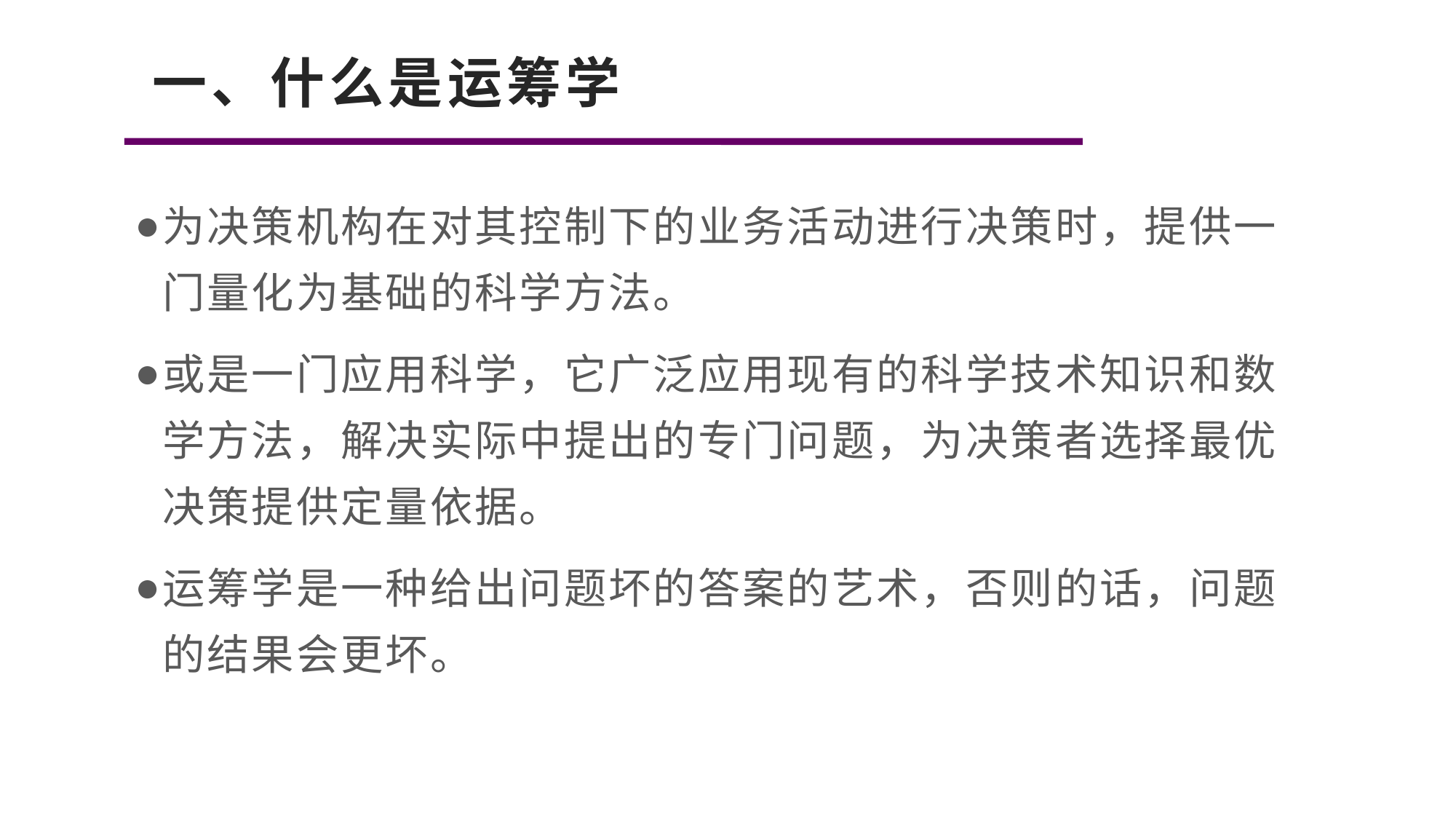

# 一、什么是运筹学

为决策机构在对其控制下的业务活动进行决策时，提供一门量化为基础的科学方法。
或是一门应用科学，它广泛应用现有的科学技术知识和数学方法，解决实际中提出的专门问题，为决策者选择最优决策提供定量依据。
运筹学是一种给出问题坏的答案的艺术，否则的话，问题的结果会更坏。